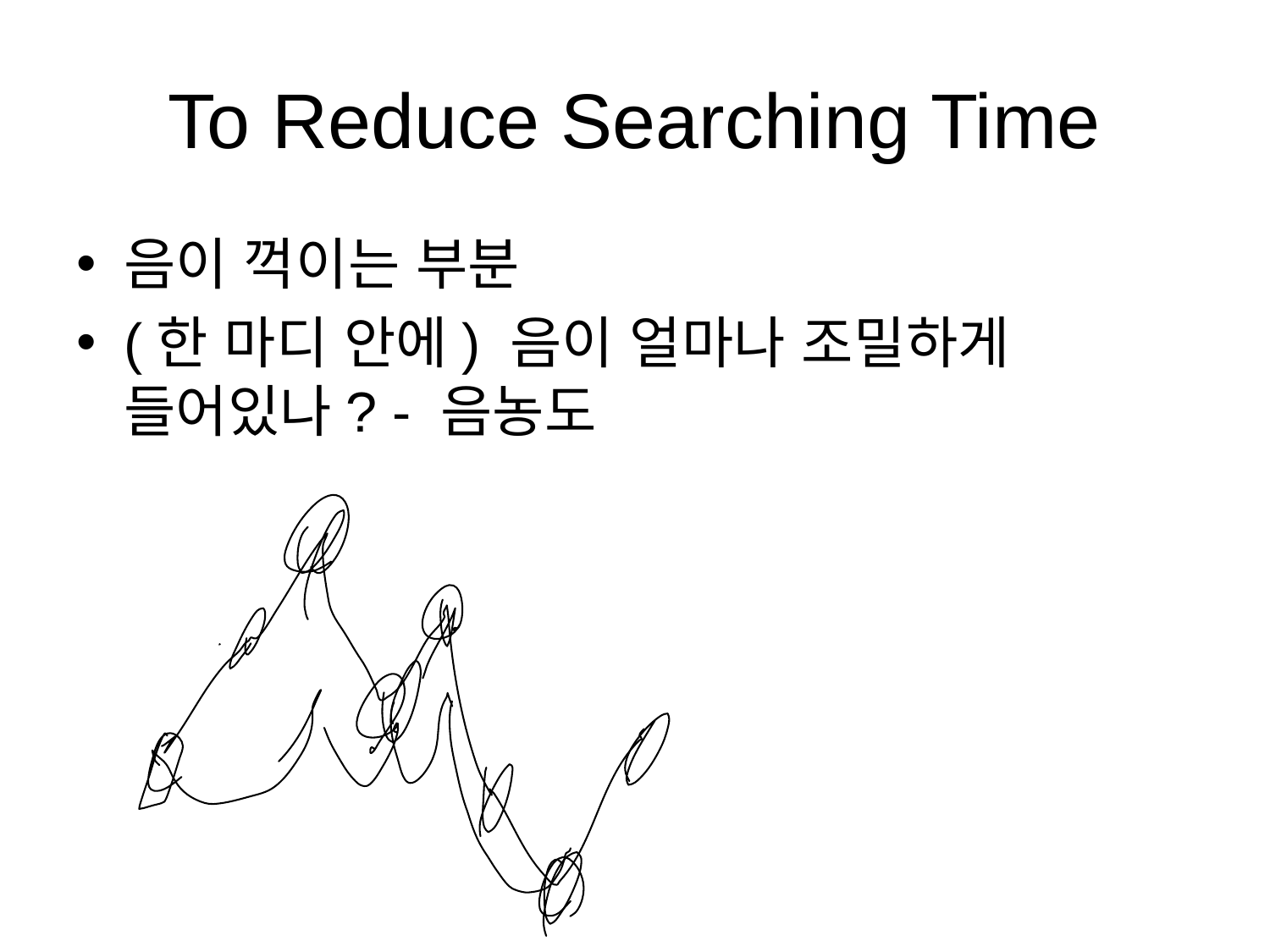

# To Reduce Searching Time
음이 꺽이는 부분
(한 마디 안에) 음이 얼마나 조밀하게 들어있나? - 음농도